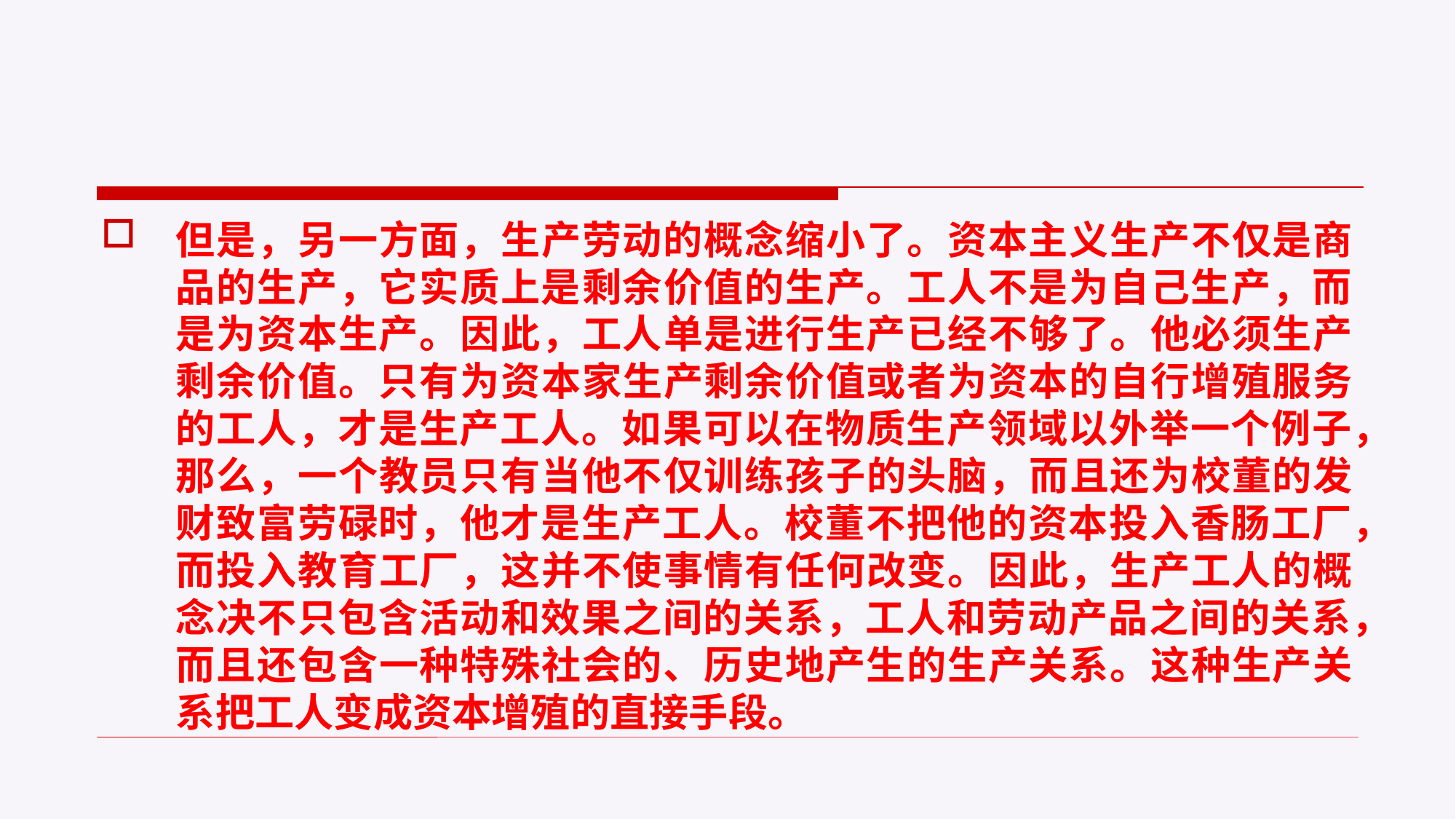

#
但是，另一方面，生产劳动的概念缩小了。资本主义生产不仅是商品的生产，它实质上是剩余价值的生产。工人不是为自己生产，而是为资本生产。因此，工人单是进行生产已经不够了。他必须生产剩余价值。只有为资本家生产剩余价值或者为资本的自行增殖服务的工人，才是生产工人。如果可以在物质生产领域以外举一个例子，那么，一个教员只有当他不仅训练孩子的头脑，而且还为校董的发财致富劳碌时，他才是生产工人。校董不把他的资本投入香肠工厂，而投入教育工厂，这并不使事情有任何改变。因此，生产工人的概念决不只包含活动和效果之间的关系，工人和劳动产品之间的关系，而且还包含一种特殊社会的、历史地产生的生产关系。这种生产关系把工人变成资本增殖的直接手段。